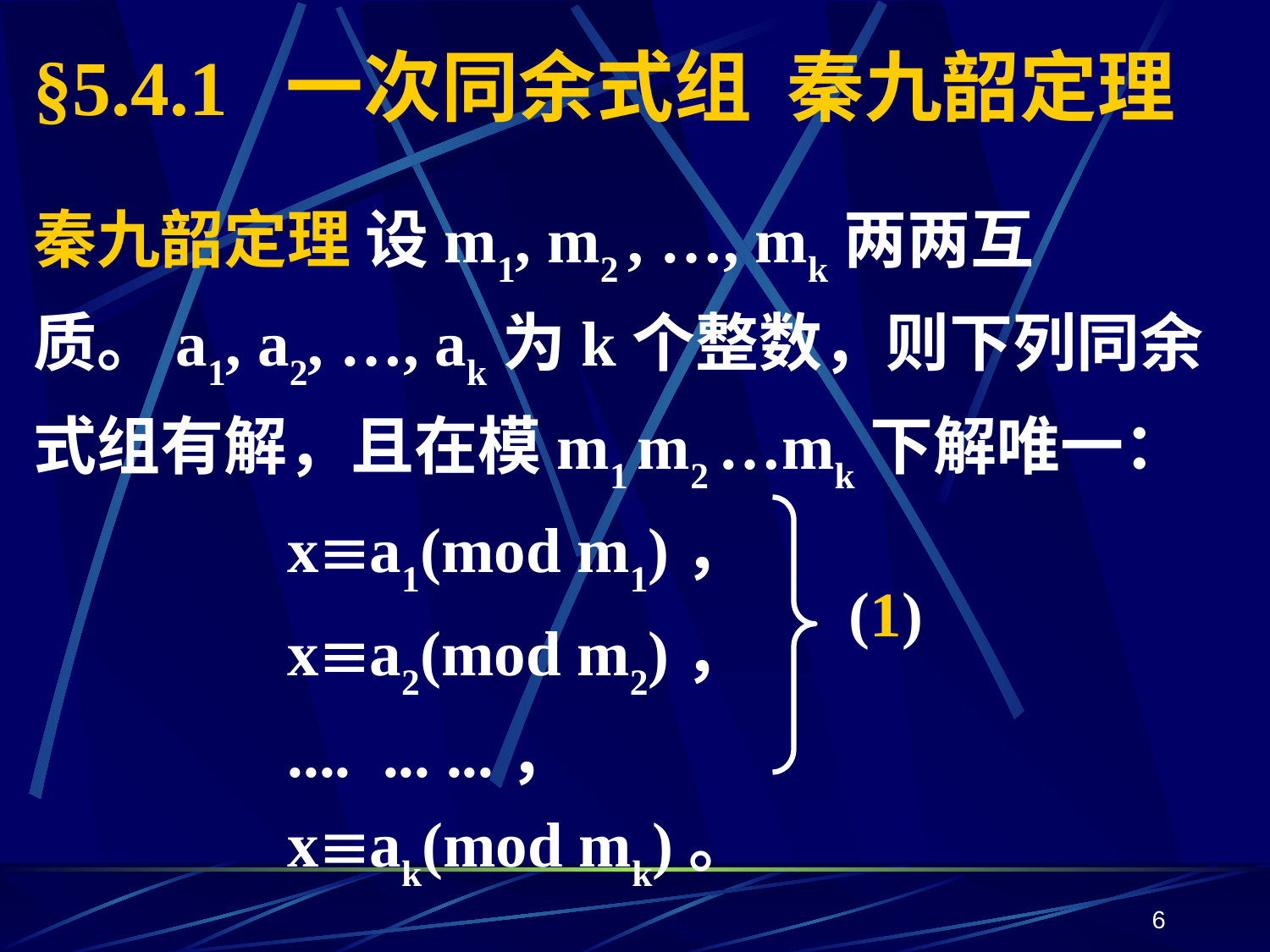

# §5.4.1  一次同余式组  秦九韶定理
秦九韶定理 设m1, m2 , …, mk两两互质。a1, a2, …, ak为k个整数，则下列同余式组有解，且在模m1 m2 …mk下解唯一：
		x≡a1(mod m1)，
		x≡a2(mod m2)，
		....  ... ...，
		x≡ak(mod mk)。

(1)
6